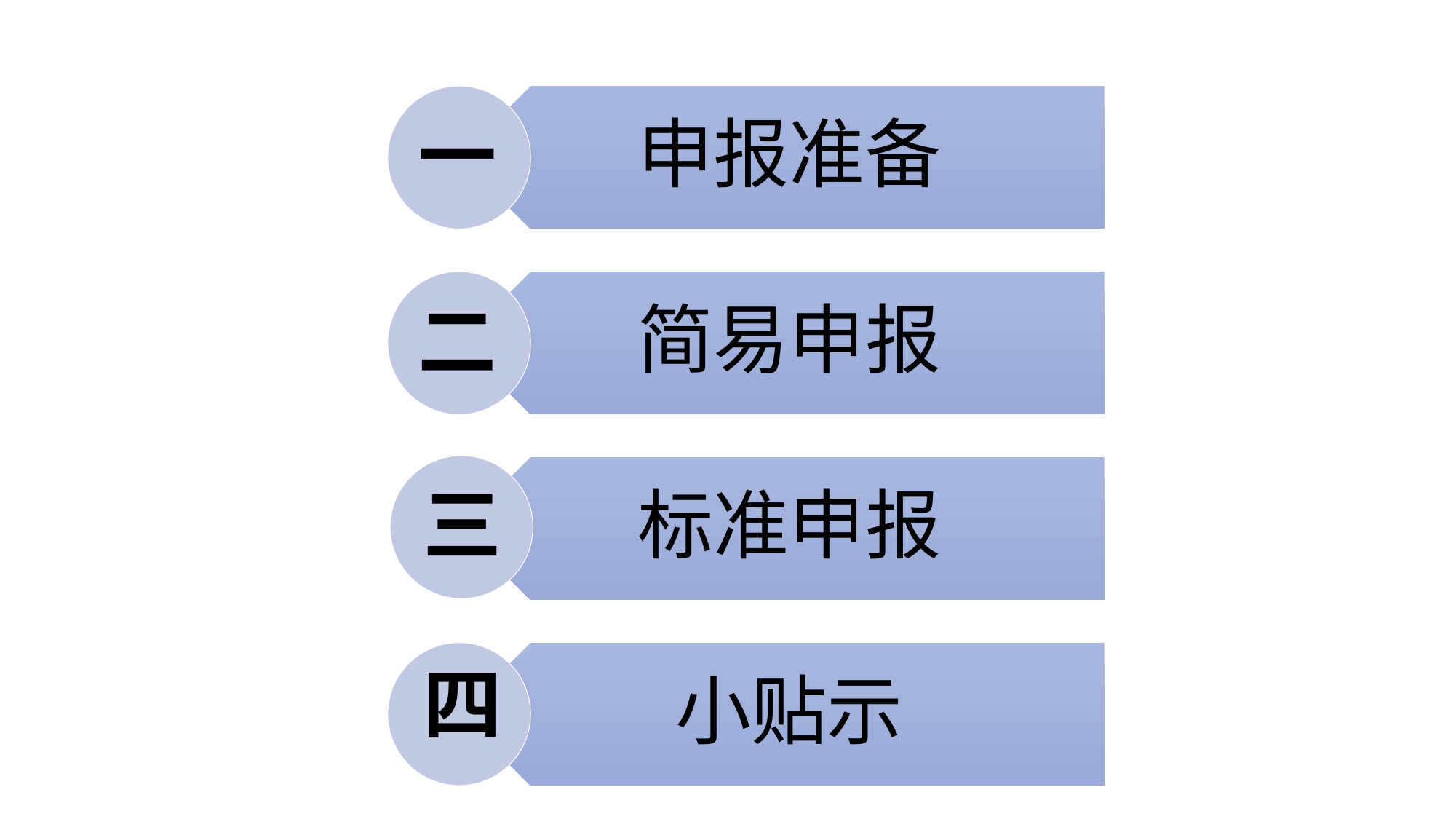

申报准备
简易申报
标准申报
小贴示
一
二
三
四